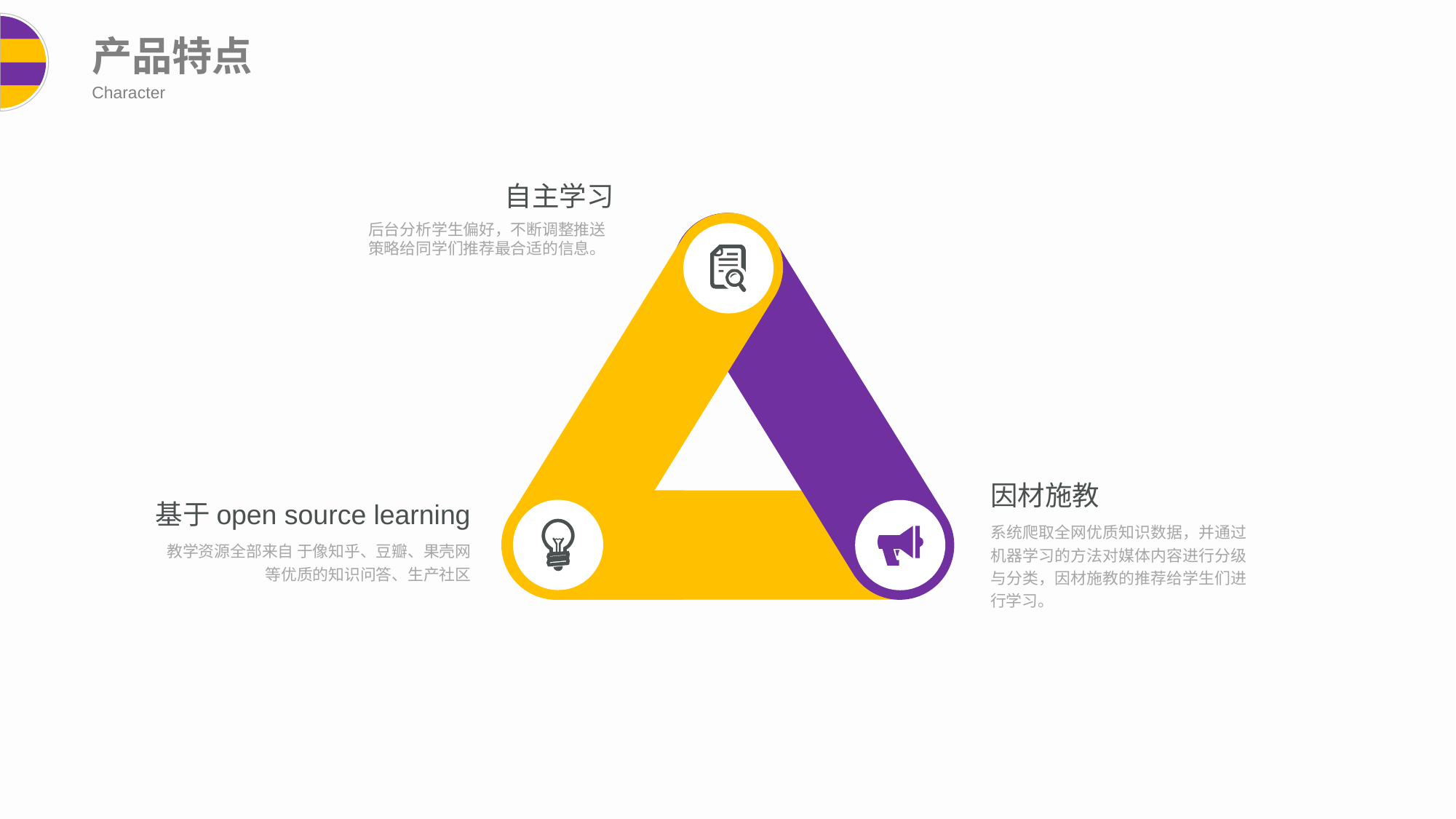

产品特点

Character
自主学习
后台分析学生偏好，不断调整推送策略给同学们推荐最合适的信息。

因材施教
系统爬取全网优质知识数据，并通过机器学习的方法对媒体内容进行分级与分类，因材施教的推荐给学生们进行学习。
基于open source learning
教学资源全部来自 于像知乎、豆瓣、果壳网等优质的知识问答、生产社区